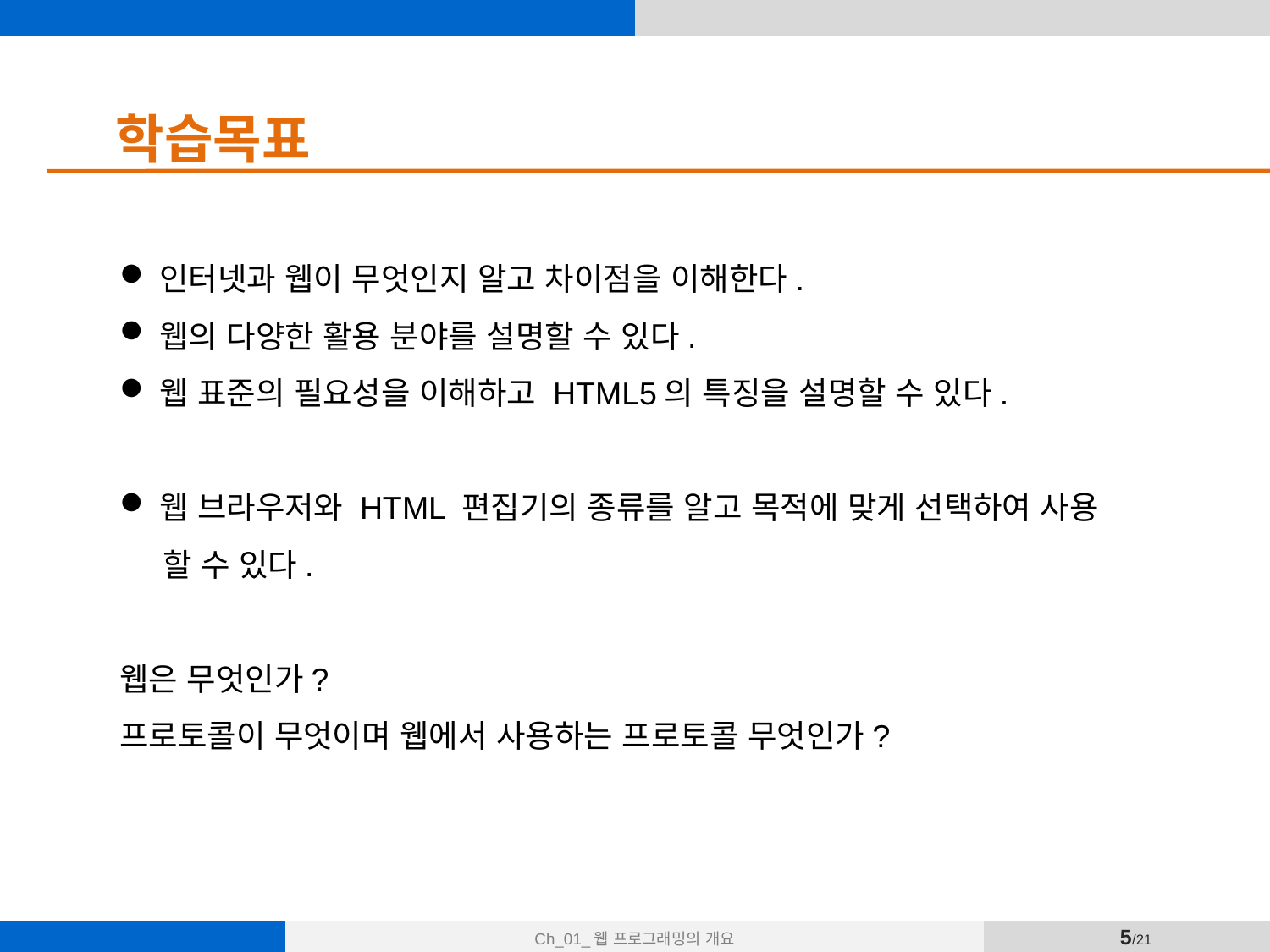

학습목표

인터넷과 웹이 무엇인지 알고 차이점을 이해한다.
웹의 다양한 활용 분야를 설명할 수 있다.
웹 표준의 필요성을 이해하고 HTML5의 특징을 설명할 수 있다.

웹 브라우저와 HTML 편집기의 종류를 알고 목적에 맞게 선택하여 사용
    할 수 있다.

웹은 무엇인가?
프로토콜이 무엇이며 웹에서 사용하는 프로토콜 무엇인가?